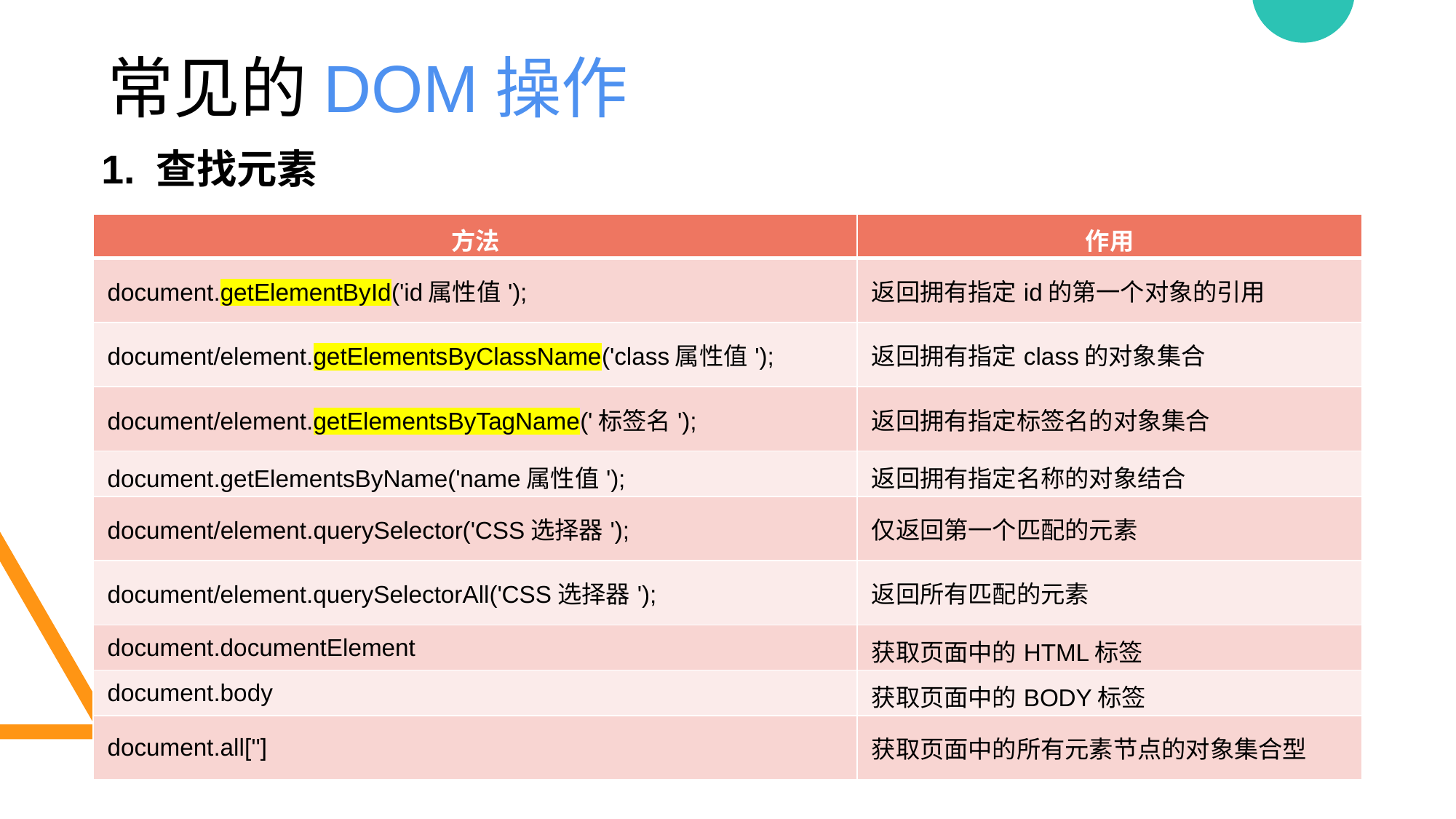

常见的DOM操作
1. 查找元素
| 方法 | 作用 |
| --- | --- |
| document.getElementById('id属性值'); | 返回拥有指定id的第一个对象的引用 |
| document/element.getElementsByClassName('class属性值'); | 返回拥有指定class的对象集合 |
| document/element.getElementsByTagName('标签名'); | 返回拥有指定标签名的对象集合 |
| document.getElementsByName('name属性值'); | 返回拥有指定名称的对象结合 |
| document/element.querySelector('CSS选择器'); | 仅返回第一个匹配的元素 |
| document/element.querySelectorAll('CSS选择器'); | 返回所有匹配的元素 |
| document.documentElement | 获取页面中的HTML标签 |
| document.body | 获取页面中的BODY标签 |
| document.all[''] | 获取页面中的所有元素节点的对象集合型 |